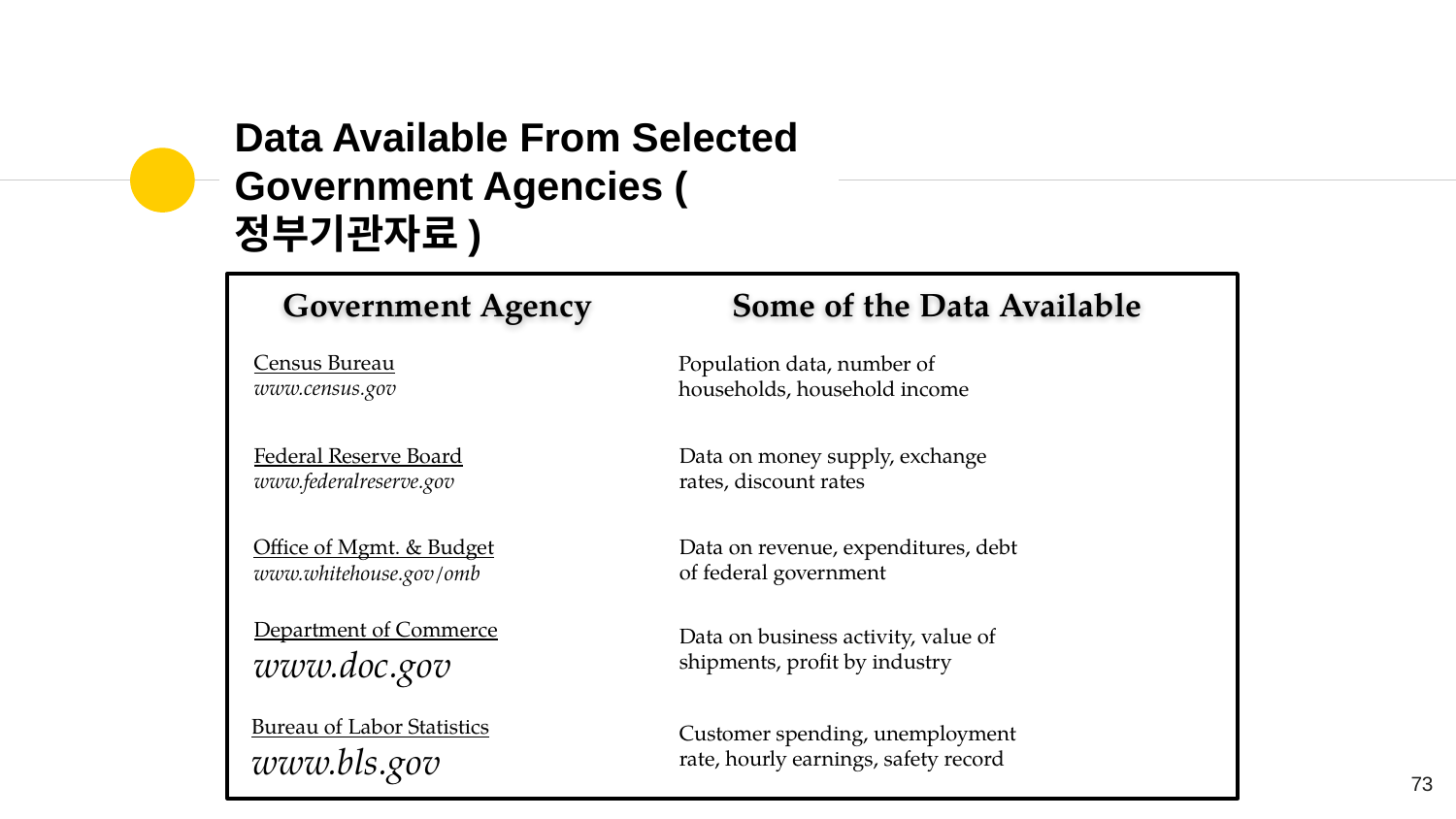

# Data Available From Selected Government Agencies (정부기관자료)

 Government Agency                 Some of the Data Available

Census Bureau
www.census.gov
Population data, number of
households, household income
Data on money supply, exchange
rates, discount rates
Federal Reserve Board
www.federalreserve.gov
Data on revenue, expenditures, debt
of federal government
Office of Mgmt. & Budget
www.whitehouse.gov/omb
Department of Commerce
www.doc.gov
Data on business activity, value of
shipments, profit by industry
Bureau of Labor Statistics
www.bls.gov
Customer spending, unemployment
rate, hourly earnings, safety record
73